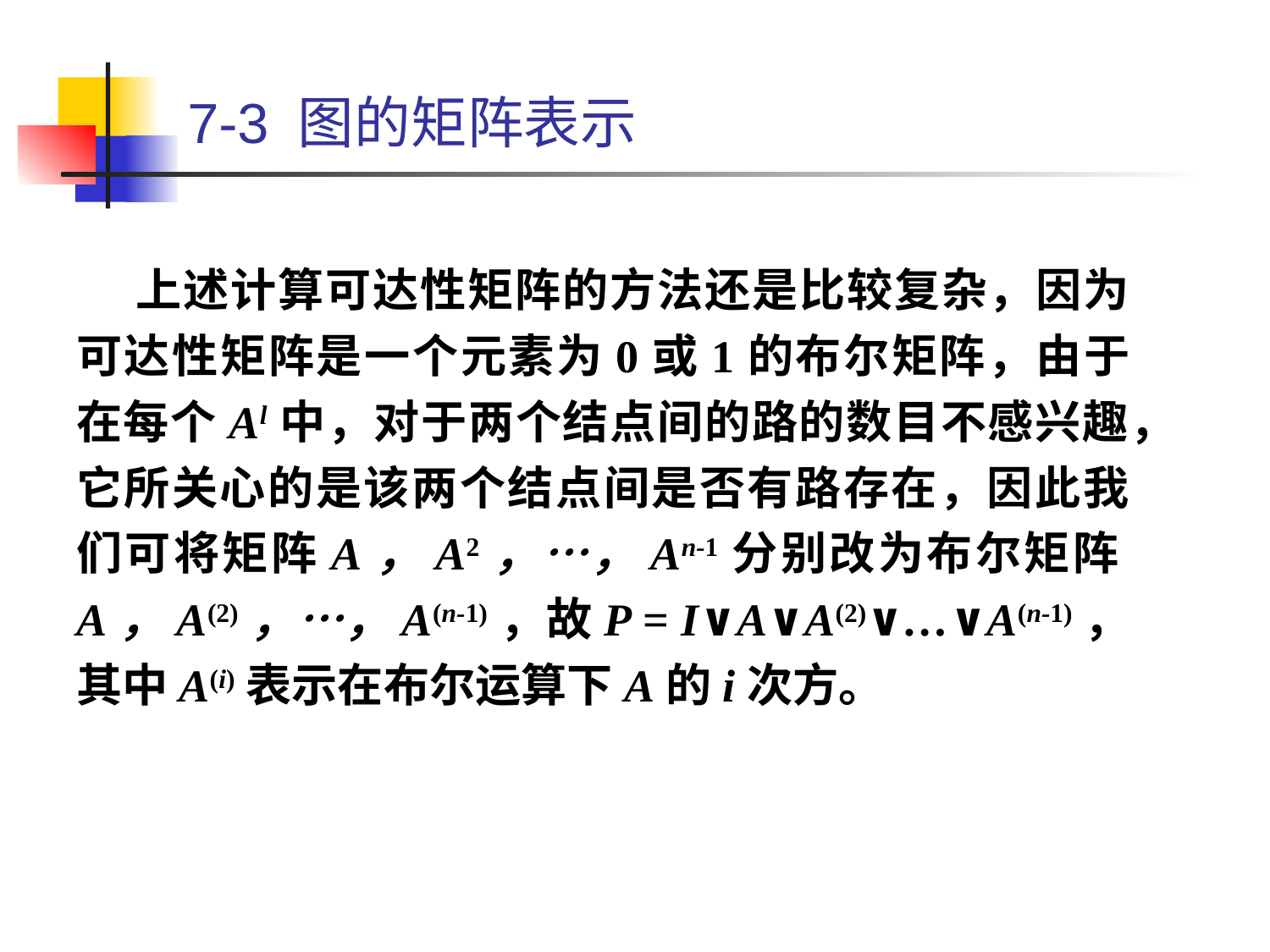

#
7-3 图的矩阵表示
    上述计算可达性矩阵的方法还是比较复杂，因为可达性矩阵是一个元素为0或1的布尔矩阵，由于在每个Al中，对于两个结点间的路的数目不感兴趣，它所关心的是该两个结点间是否有路存在，因此我们可将矩阵A，A2，…，An-1分别改为布尔矩阵A，A(2)，…，A(n-1)，故P = I∨A∨A(2)∨…∨A(n-1)，其中A(i)表示在布尔运算下A的i次方。